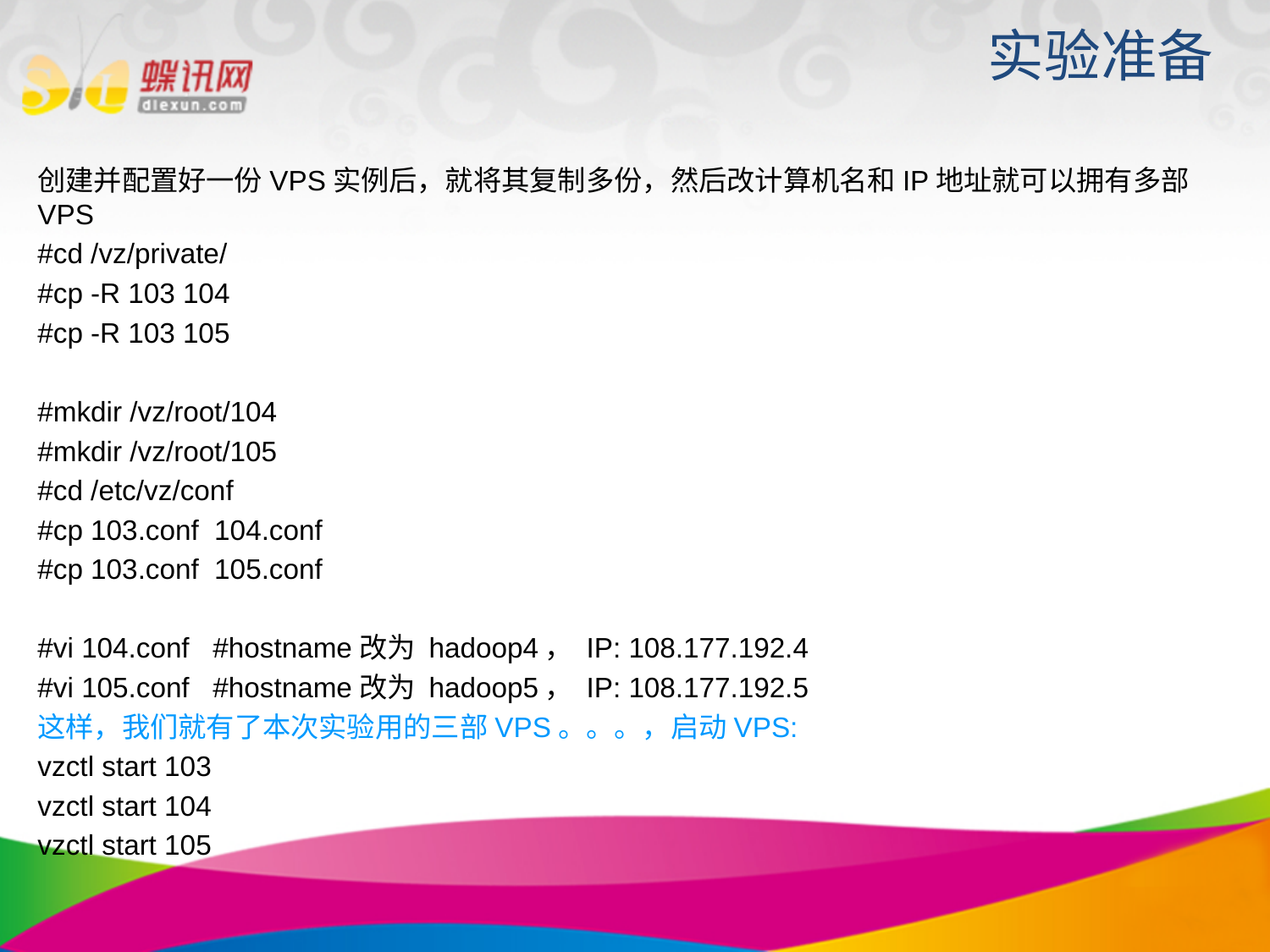

# 实验准备
创建并配置好一份VPS实例后，就将其复制多份，然后改计算机名和IP地址就可以拥有多部VPS
#cd /vz/private/
#cp -R 103 104
#cp -R 103 105

#mkdir /vz/root/104
#mkdir /vz/root/105
#cd /etc/vz/conf
#cp 103.conf  104.conf
#cp 103.conf  105.conf

#vi 104.conf   #hostname改为 hadoop4， IP: 108.177.192.4
#vi 105.conf   #hostname改为 hadoop5， IP: 108.177.192.5
这样，我们就有了本次实验用的三部VPS。。。，启动VPS:
vzctl start 103
vzctl start 104
vzctl start 105